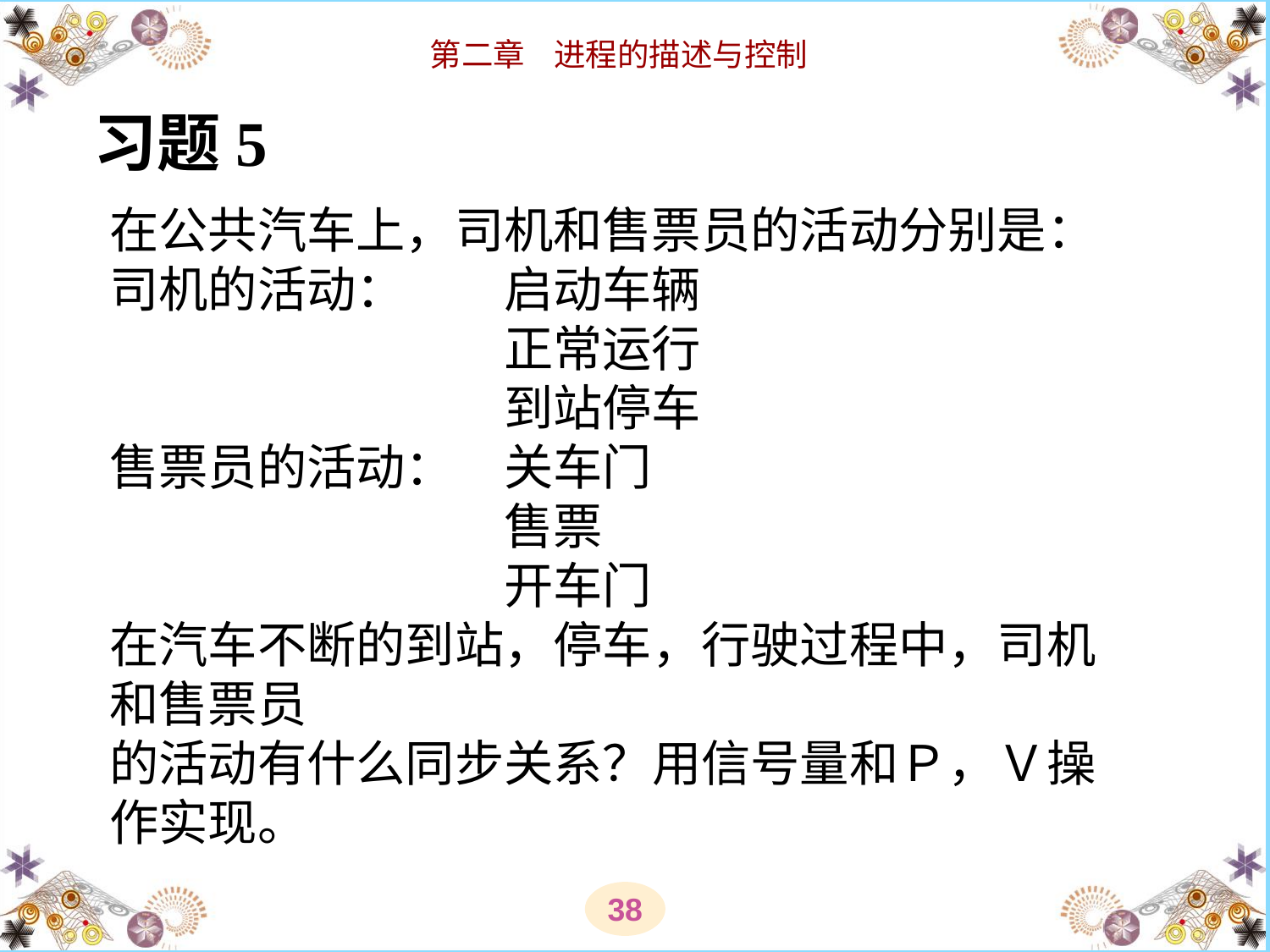

习题5
在公共汽车上，司机和售票员的活动分别是：
司机的活动：　　启动车辆
　　　　　　　　正常运行
　　　　　　　　到站停车
售票员的活动：　关车门
　　　　　　　　售票
　　　　　　　　开车门
在汽车不断的到站，停车，行驶过程中，司机和售票员
的活动有什么同步关系？用信号量和Ｐ，Ｖ操作实现。